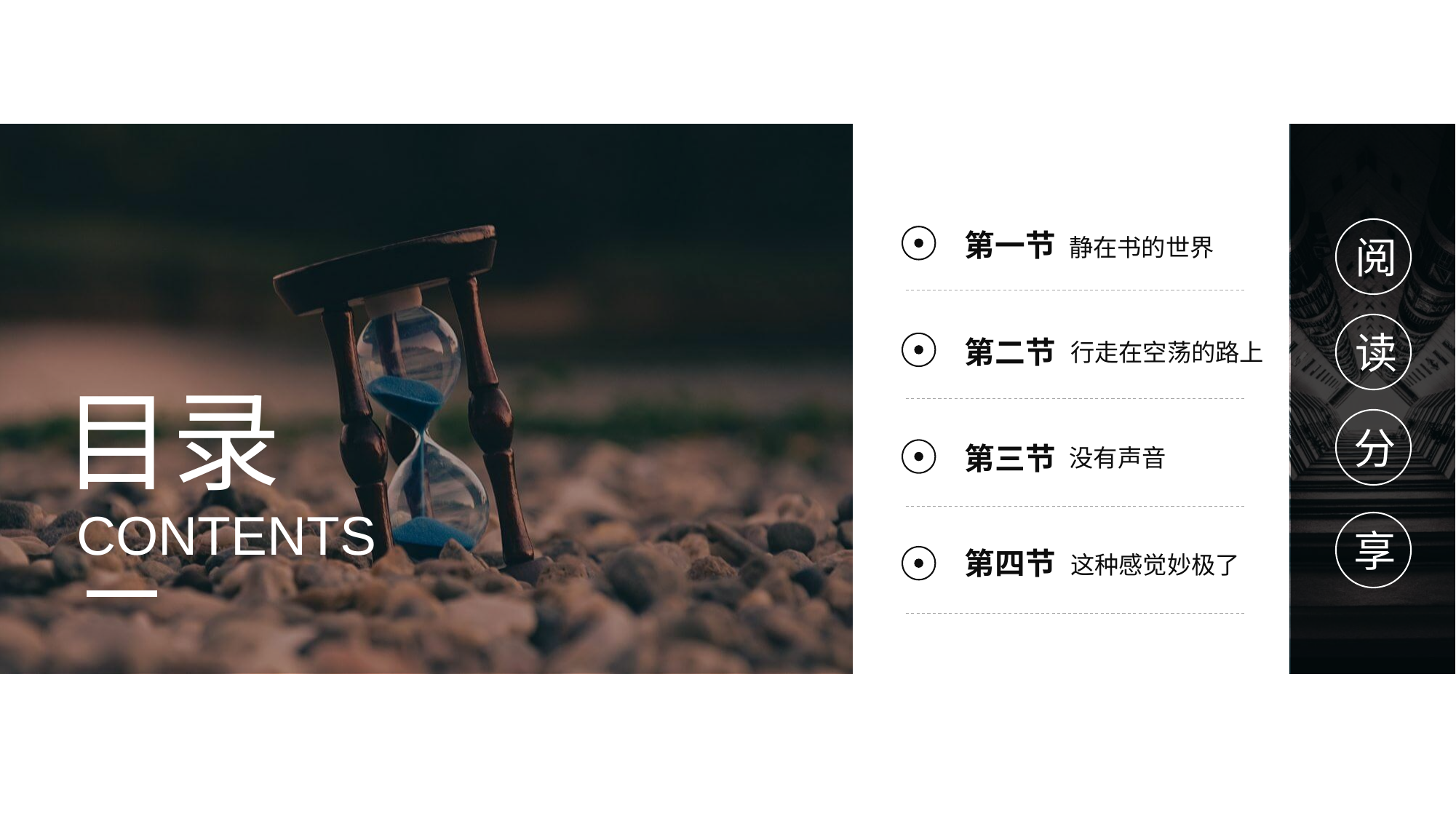

阅

读

分

享
第一节

静在书的世界

第二节
行走在空荡的路上

目录
第三节
没有声音

CONTENTS
第四节
这种感觉妙极了